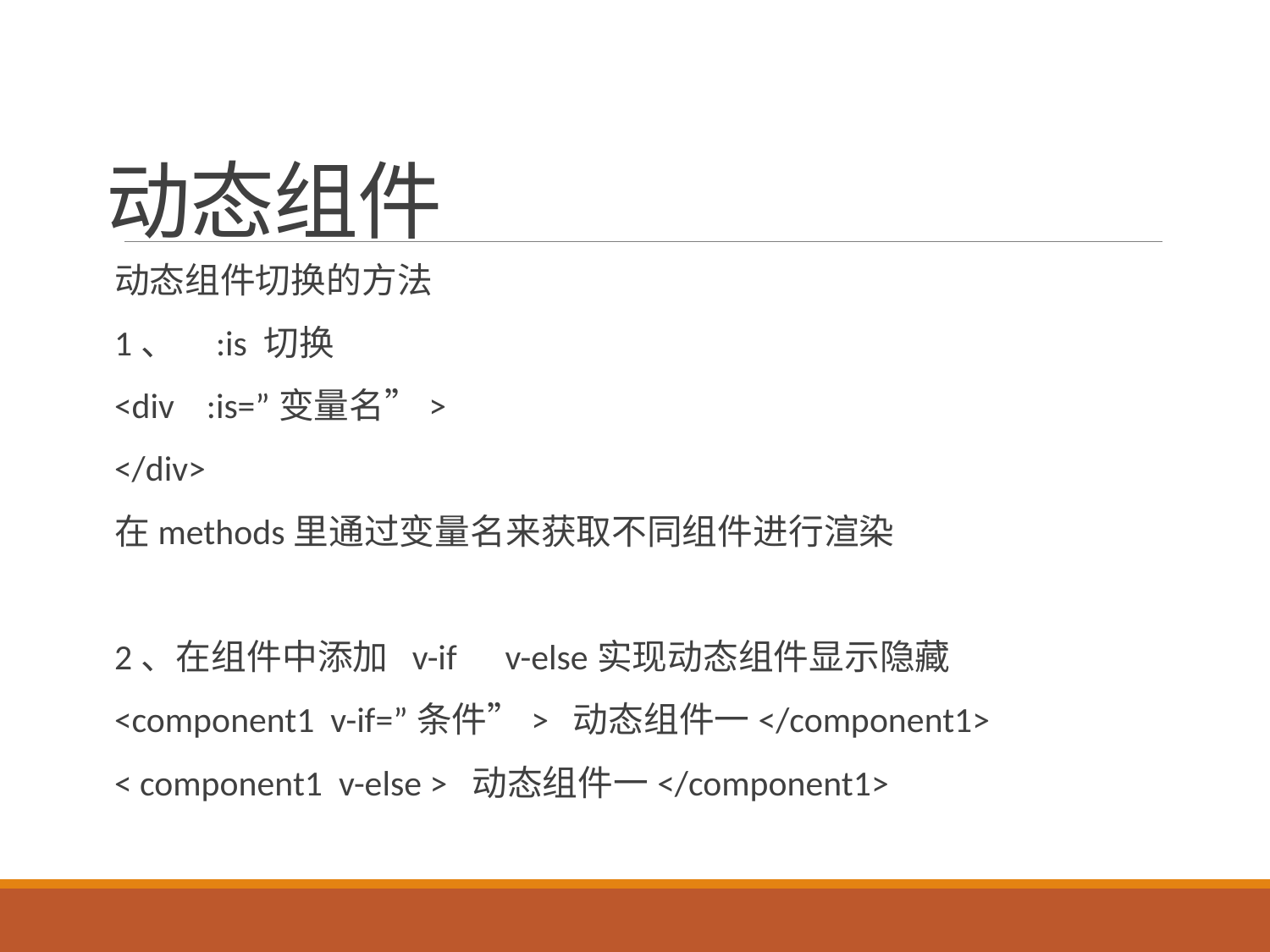

# 动态组件
动态组件切换的方法
1、    :is 切换
<div    :is=”变量名”>
</div>
在methods里通过变量名来获取不同组件进行渲染

2、在组件中添加  v-if      v-else实现动态组件显示隐藏
<component1  v-if=”条件”>  动态组件一</component1>
< component1  v-else >  动态组件一</component1>